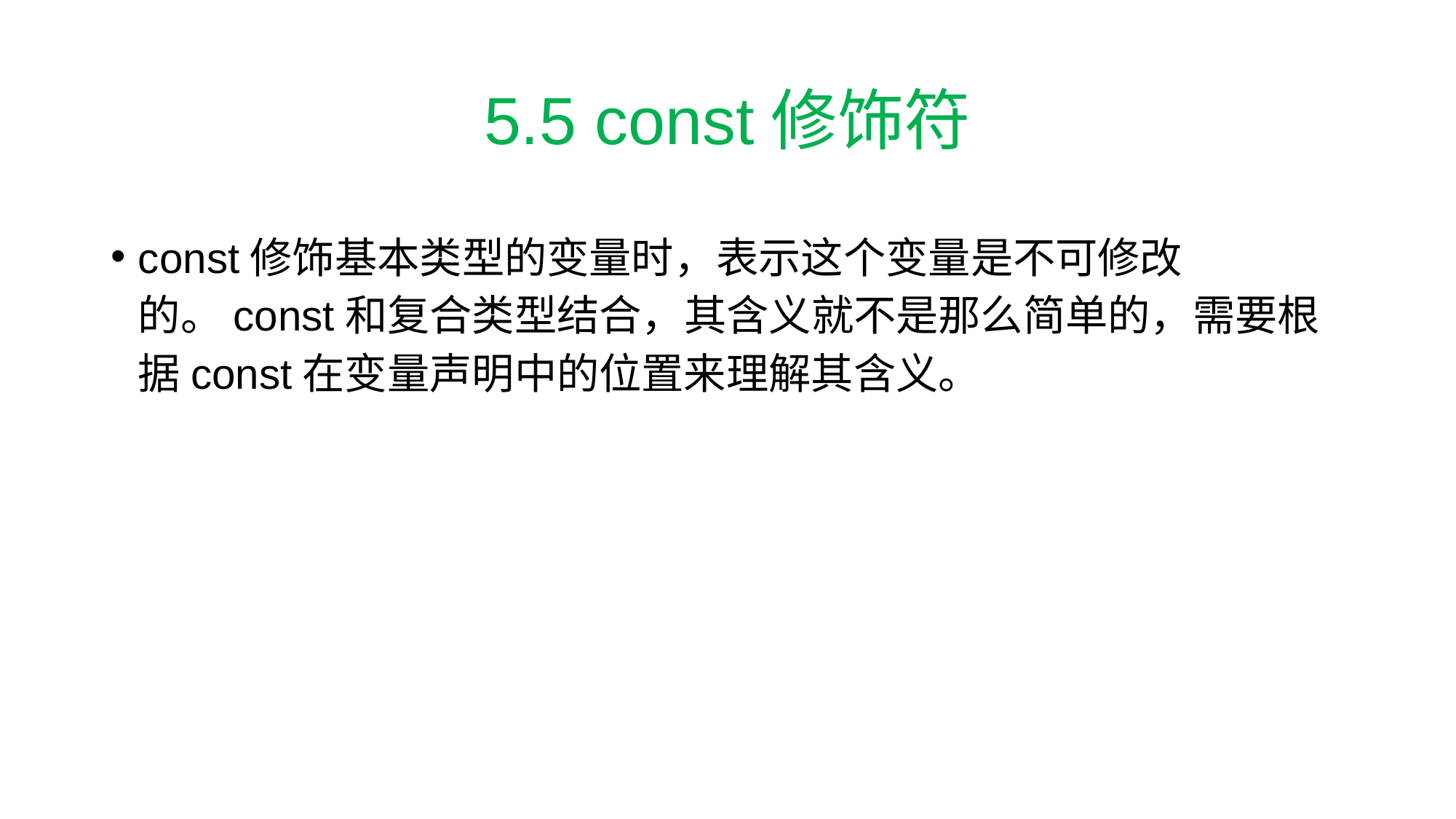

# 5.5 const修饰符
const修饰基本类型的变量时，表示这个变量是不可修改的。const和复合类型结合，其含义就不是那么简单的，需要根据const在变量声明中的位置来理解其含义。